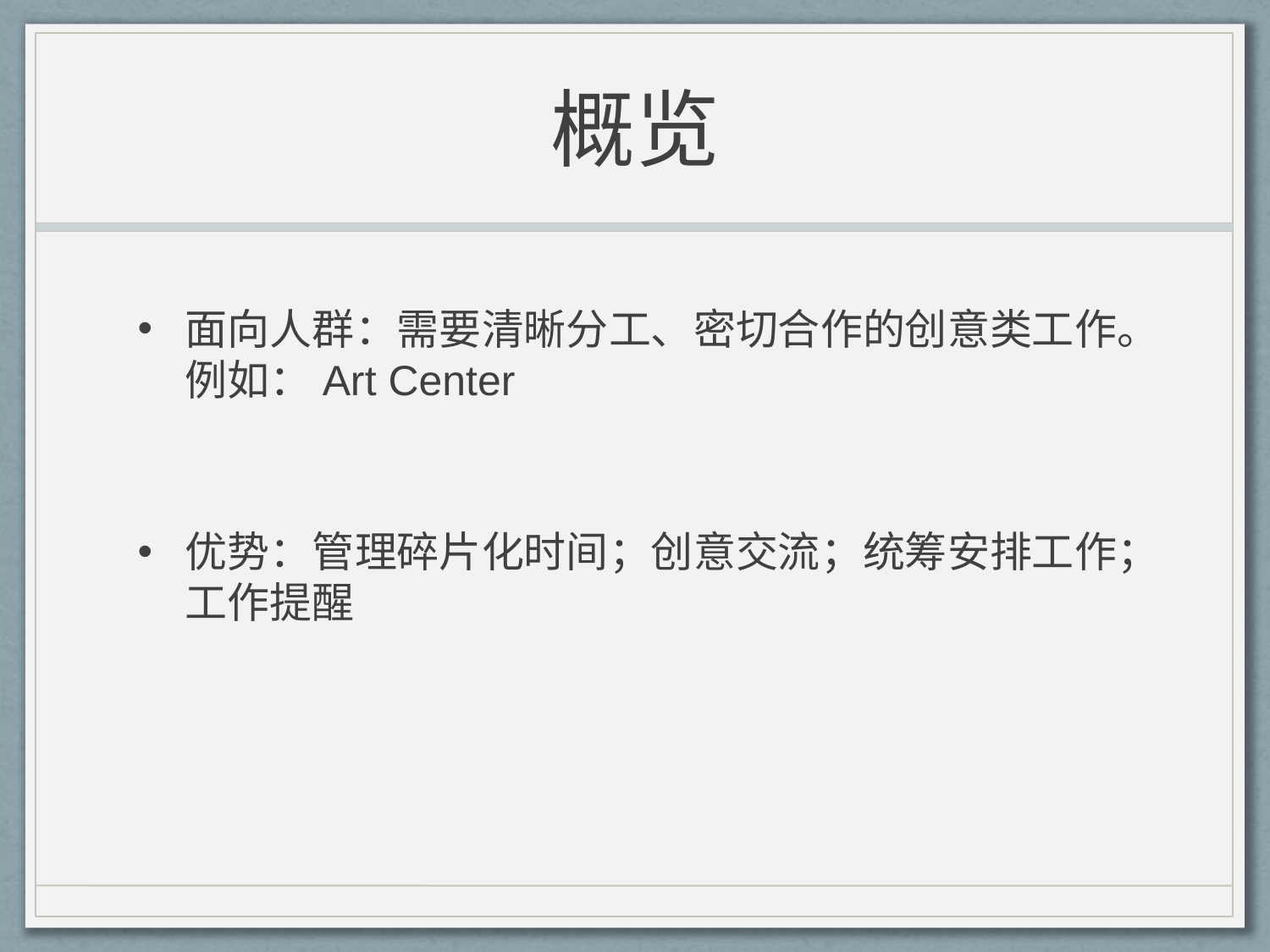

# 概览
面向人群：需要清晰分工、密切合作的创意类工作。例如：Art Center

优势：管理碎片化时间；创意交流；统筹安排工作；工作提醒